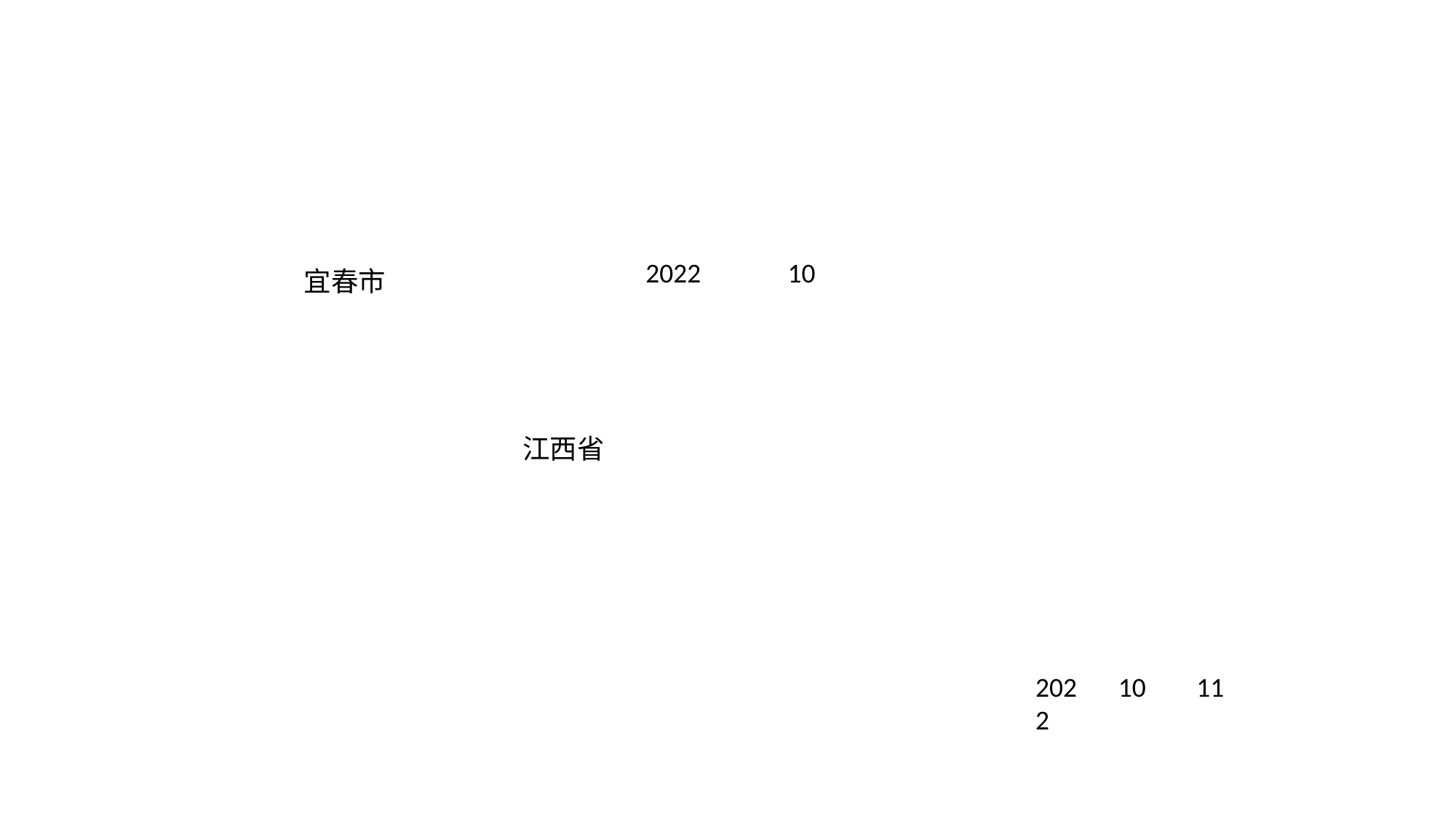

2022
10
宜春市
江西省
2022
10
11